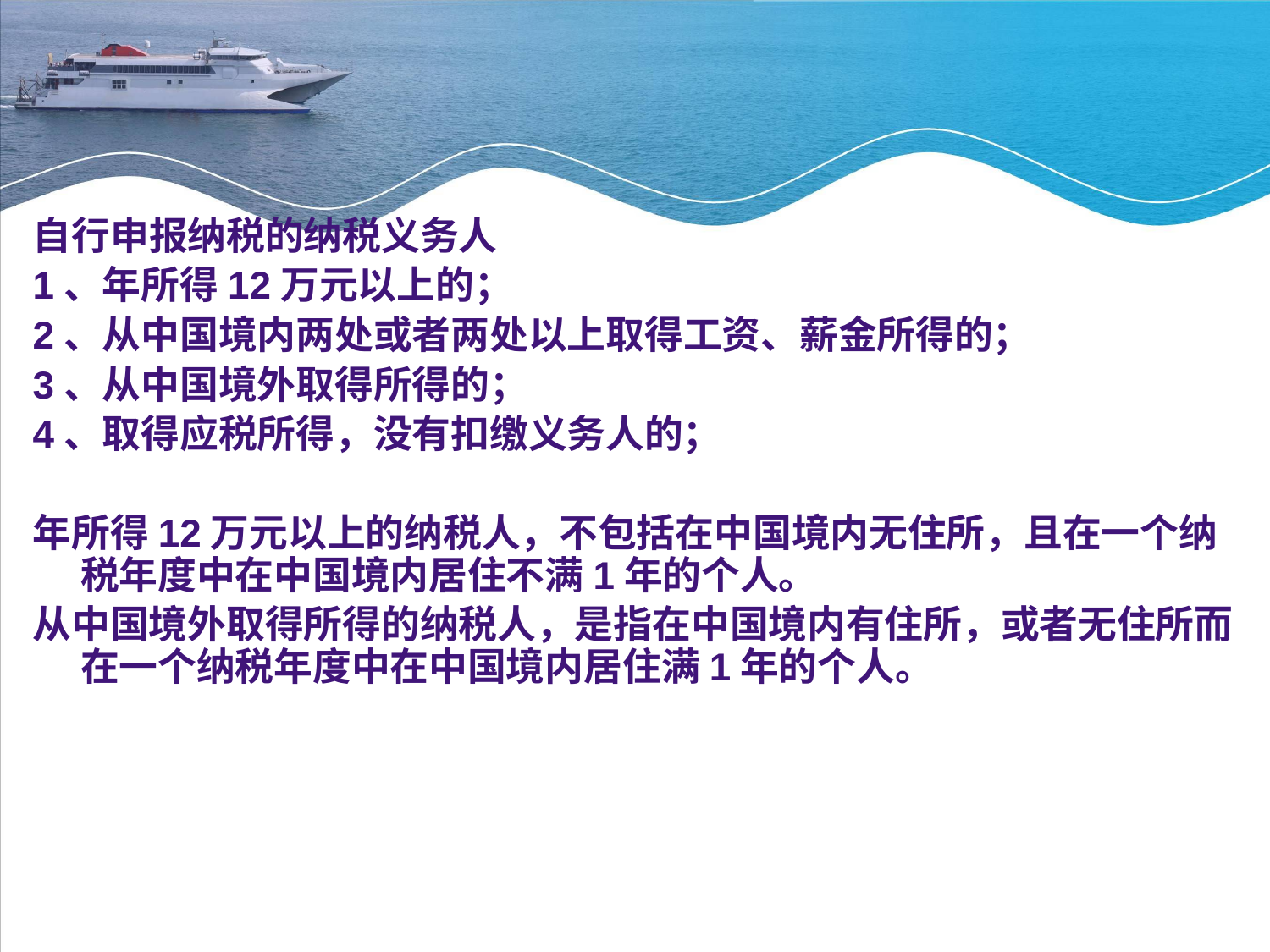

自行申报纳税的纳税义务人
1、年所得12万元以上的；
2、从中国境内两处或者两处以上取得工资、薪金所得的；
3、从中国境外取得所得的；
4、取得应税所得，没有扣缴义务人的；

年所得12万元以上的纳税人，不包括在中国境内无住所，且在一个纳税年度中在中国境内居住不满1年的个人。
从中国境外取得所得的纳税人，是指在中国境内有住所，或者无住所而在一个纳税年度中在中国境内居住满1年的个人。